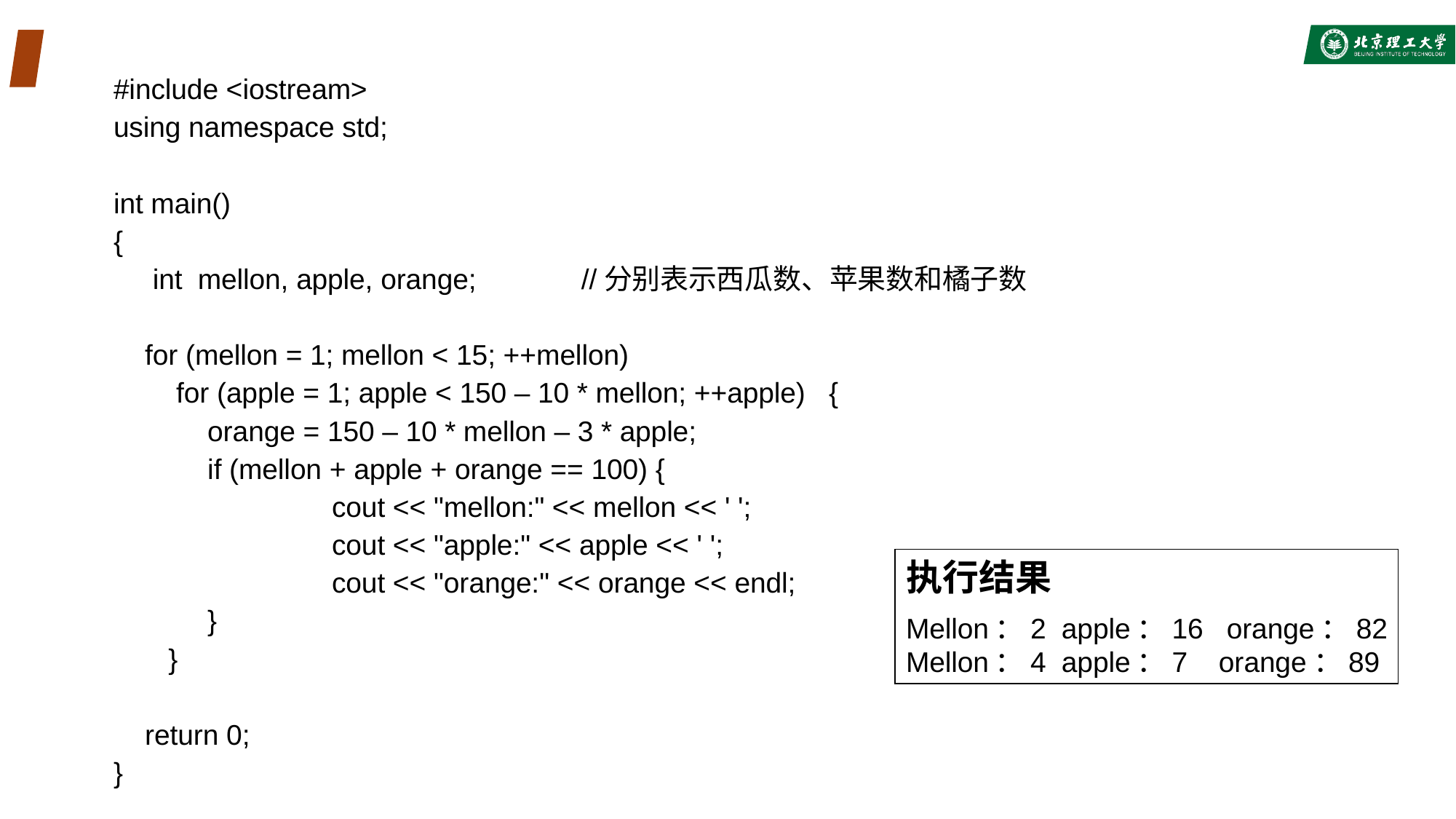

#
#include <iostream>
using namespace std;

int main()
{
     int  mellon, apple, orange; 	    //分别表示西瓜数、苹果数和橘子数

    for (mellon = 1; mellon < 15; ++mellon)
        for (apple = 1; apple < 150 – 10 * mellon; ++apple)   {
            orange = 150 – 10 * mellon – 3 * apple;
            if (mellon + apple + orange == 100) {
              	cout << "mellon:" << mellon << ' ';
              	cout << "apple:" << apple << ' ';
              	cout << "orange:" << orange << endl;
            }
       }

    return 0;
}
执行结果
Mellon：2  apple：16   orange：82
Mellon：4  apple：7    orange：89